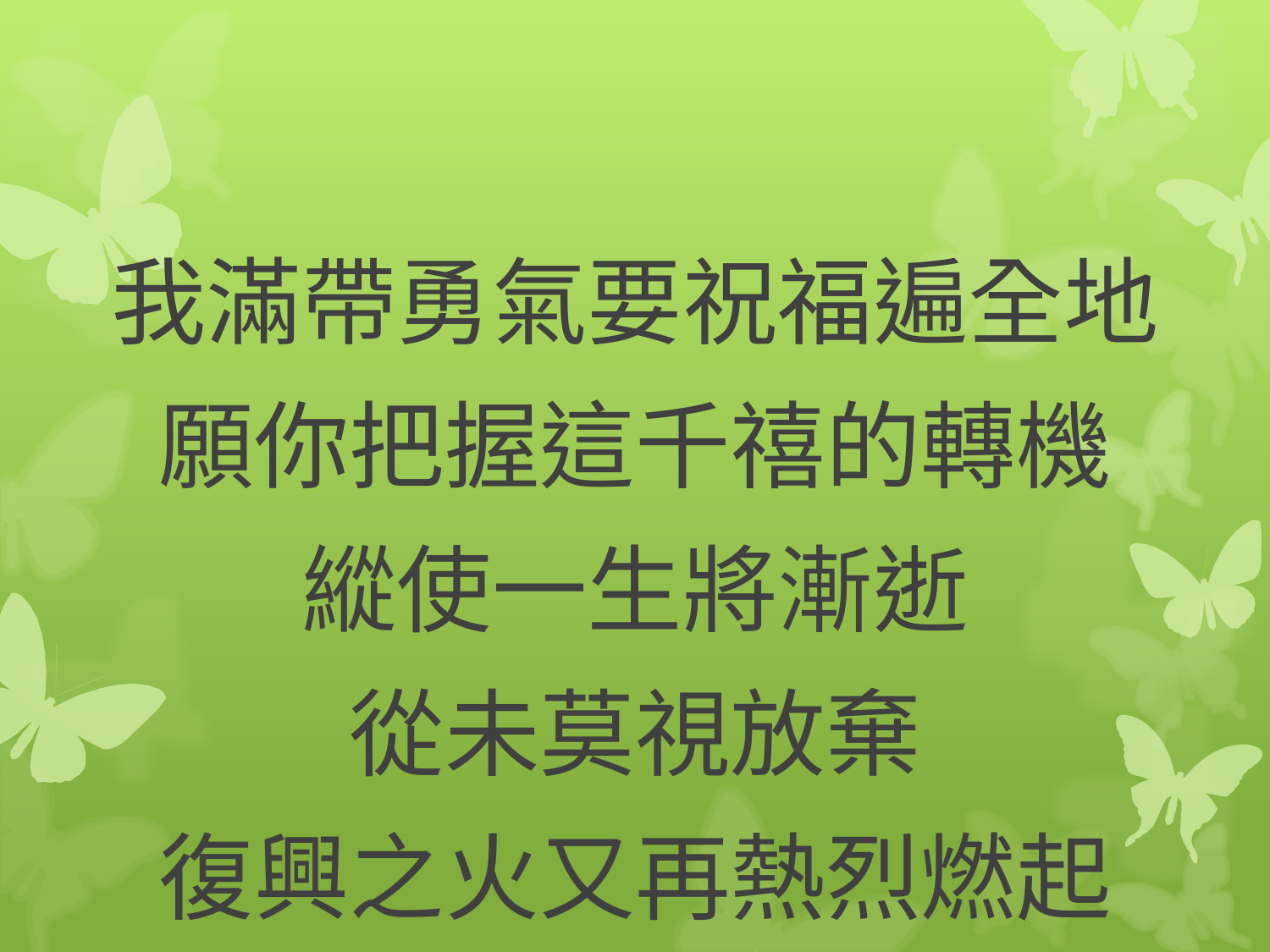

#
我滿帶勇氣要祝福遍全地
願你把握這千禧的轉機
縱使一生將漸逝
從未莫視放棄
復興之火又再熱烈燃起